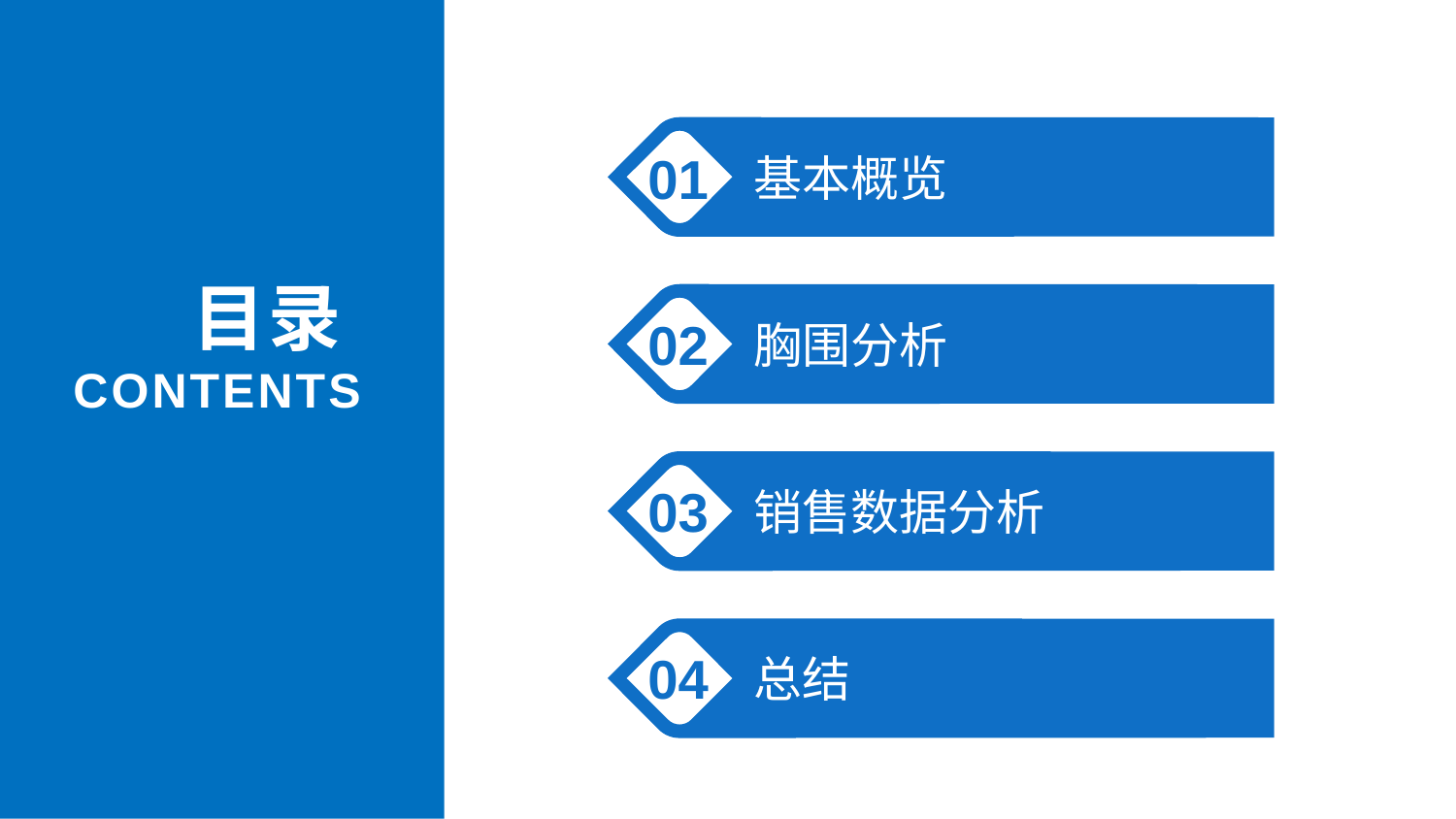

基本概览
01
目录
CONTENTS
胸围分析
02
03
销售数据分析
04
总结